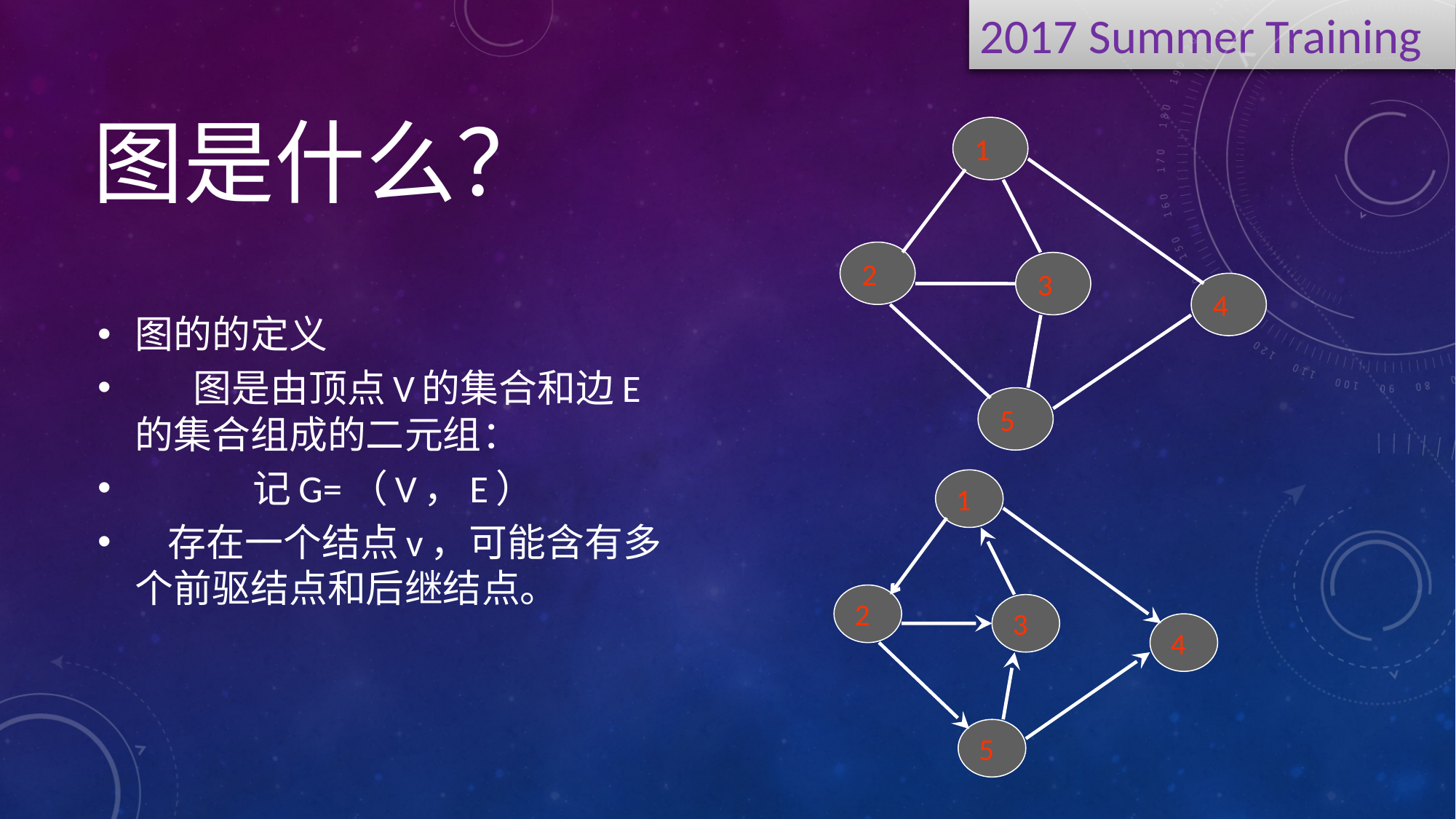

# 图是什么？
1

2
3
4

5
图的的定义
      图是由顶点V的集合和边E的集合组成的二元组：
             记G=（V，E）
   存在一个结点v，可能含有多个前驱结点和后继结点。

1

2
3
4

5